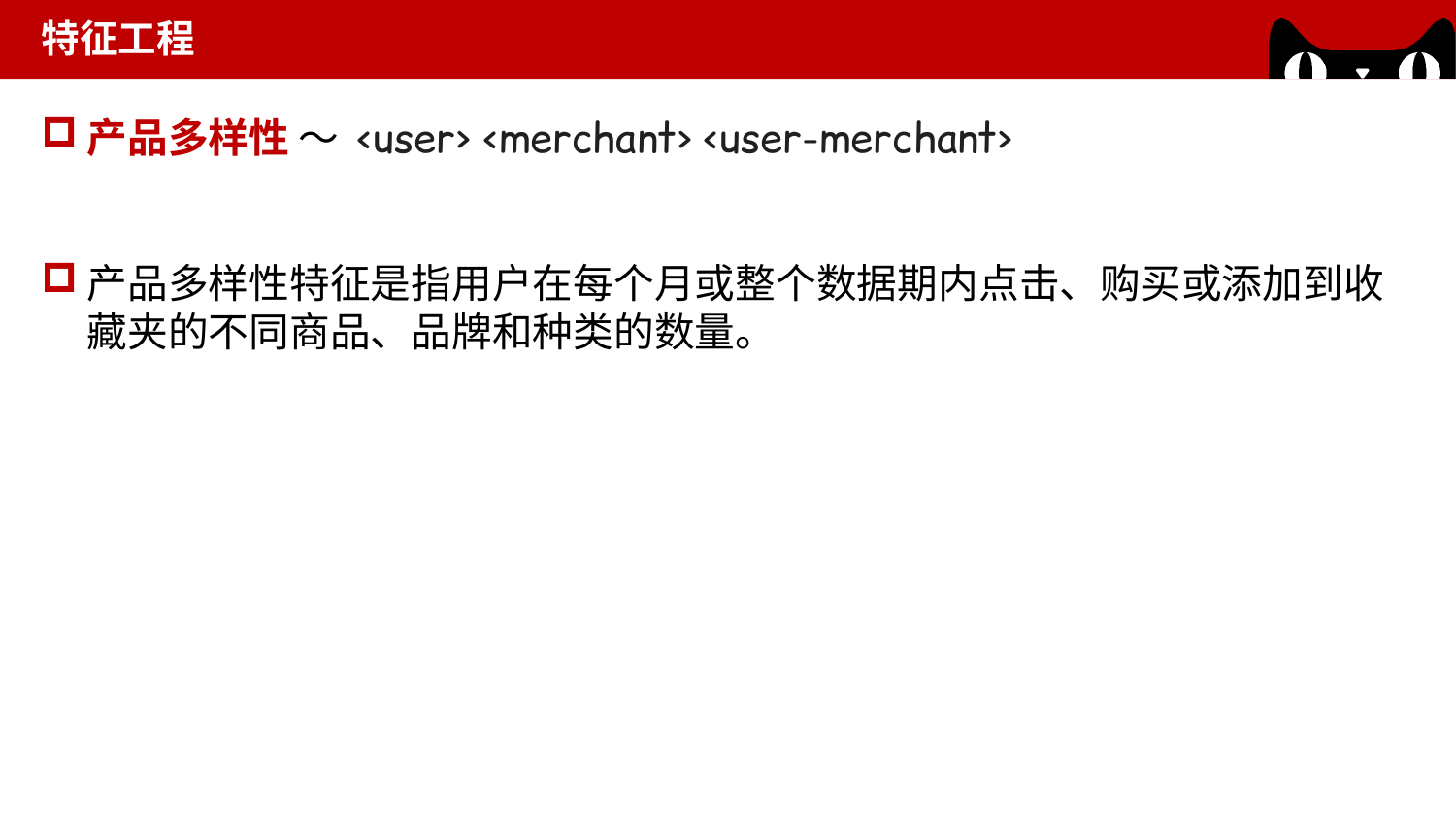

特征工程
产品多样性 ～ <user> <merchant> <user-merchant>

产品多样性特征是指用户在每个月或整个数据期内点击、购买或添加到收藏夹的不同商品、品牌和种类的数量。